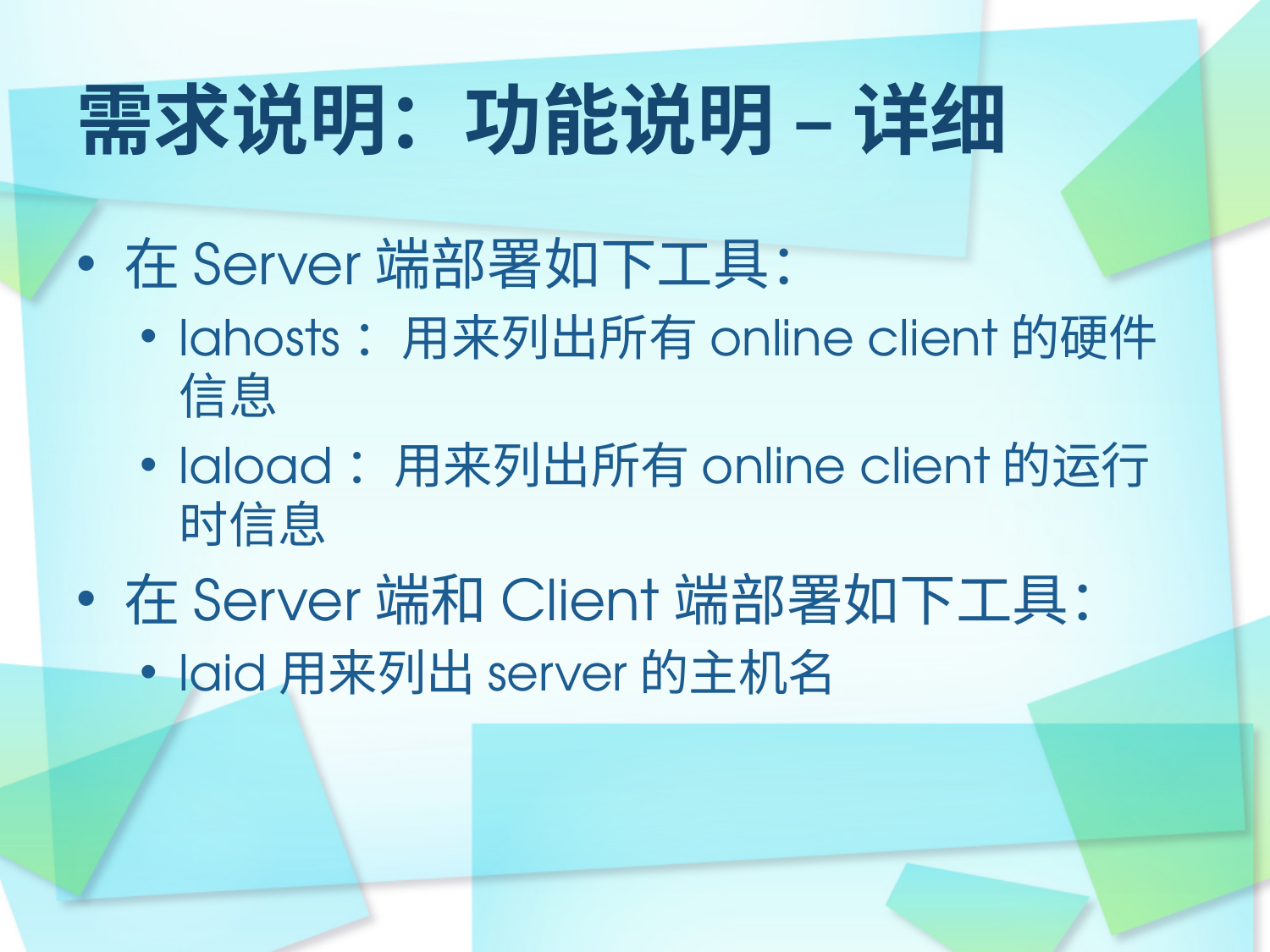

需求说明：功能说明 – 详细
在Server端部署如下工具：
lahosts：用来列出所有online client的硬件信息
laload：用来列出所有online client的运行时信息
在Server端和Client端部署如下工具：
laid用来列出server的主机名